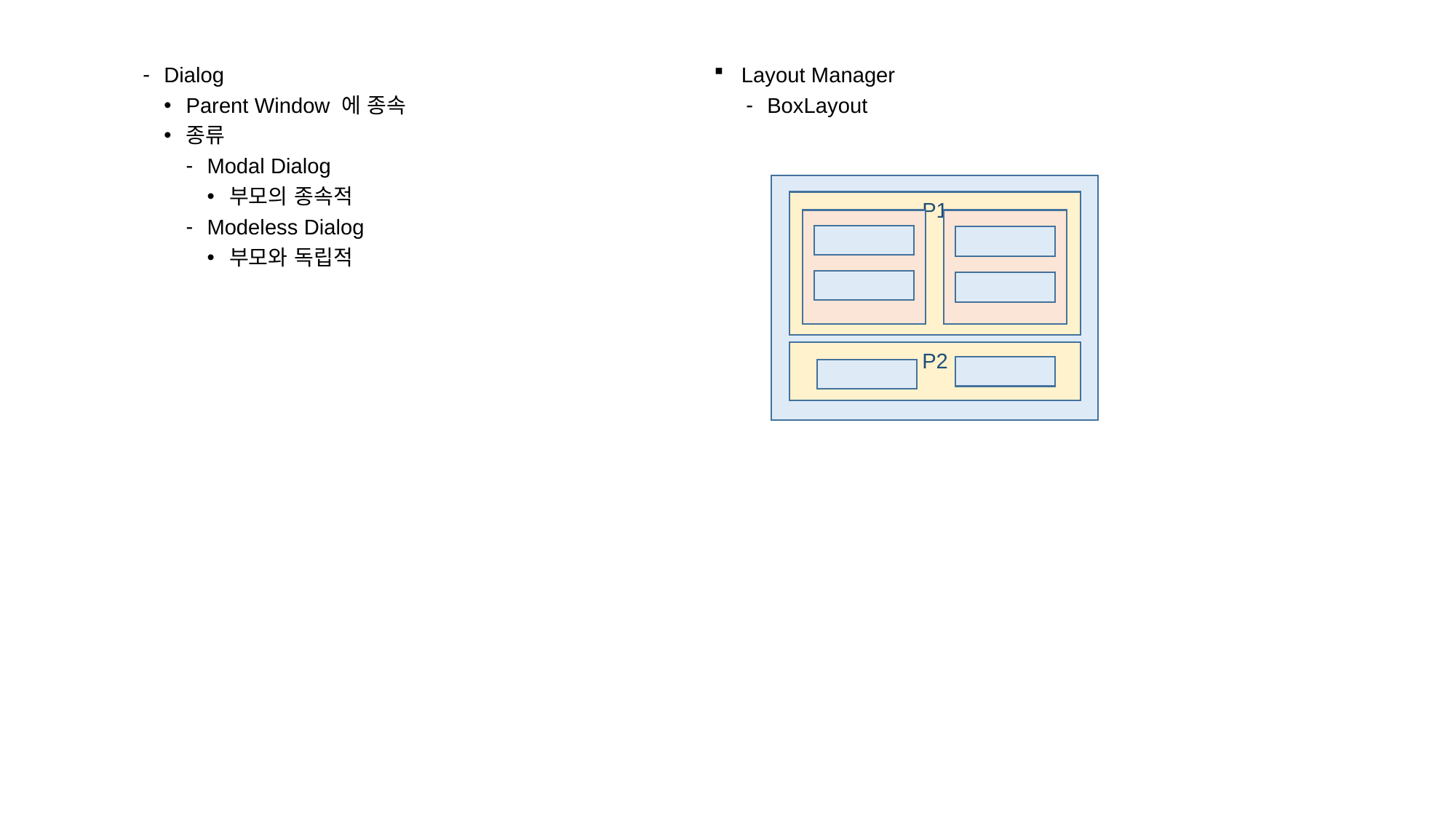

Dialog
Parent Window 에 종속
종류
Modal Dialog
부모의 종속적
Modeless Dialog
부모와 독립적
Layout Manager
BoxLayout

P1

P2